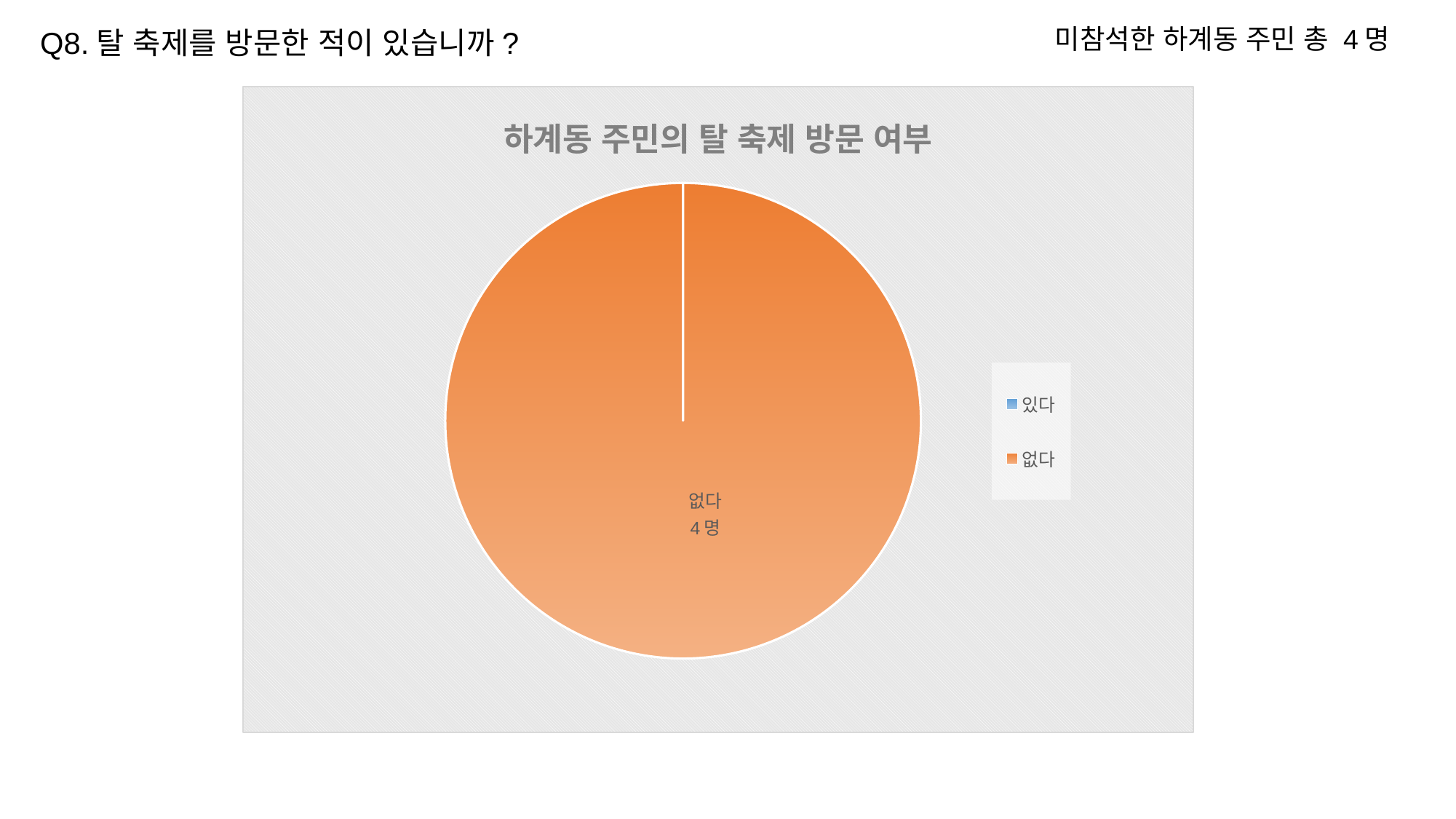

미참석한 하계동 주민 총 4명
Q8.탈 축제를 방문한 적이 있습니까?

### Chart: 하계동 주민의 탈 축제 방문 여부

| Category | 공릉 1동 주민의 탈 축제 방문 여부 |
|---|---|
| 있다 | None |
| 없다 | 4.0 |